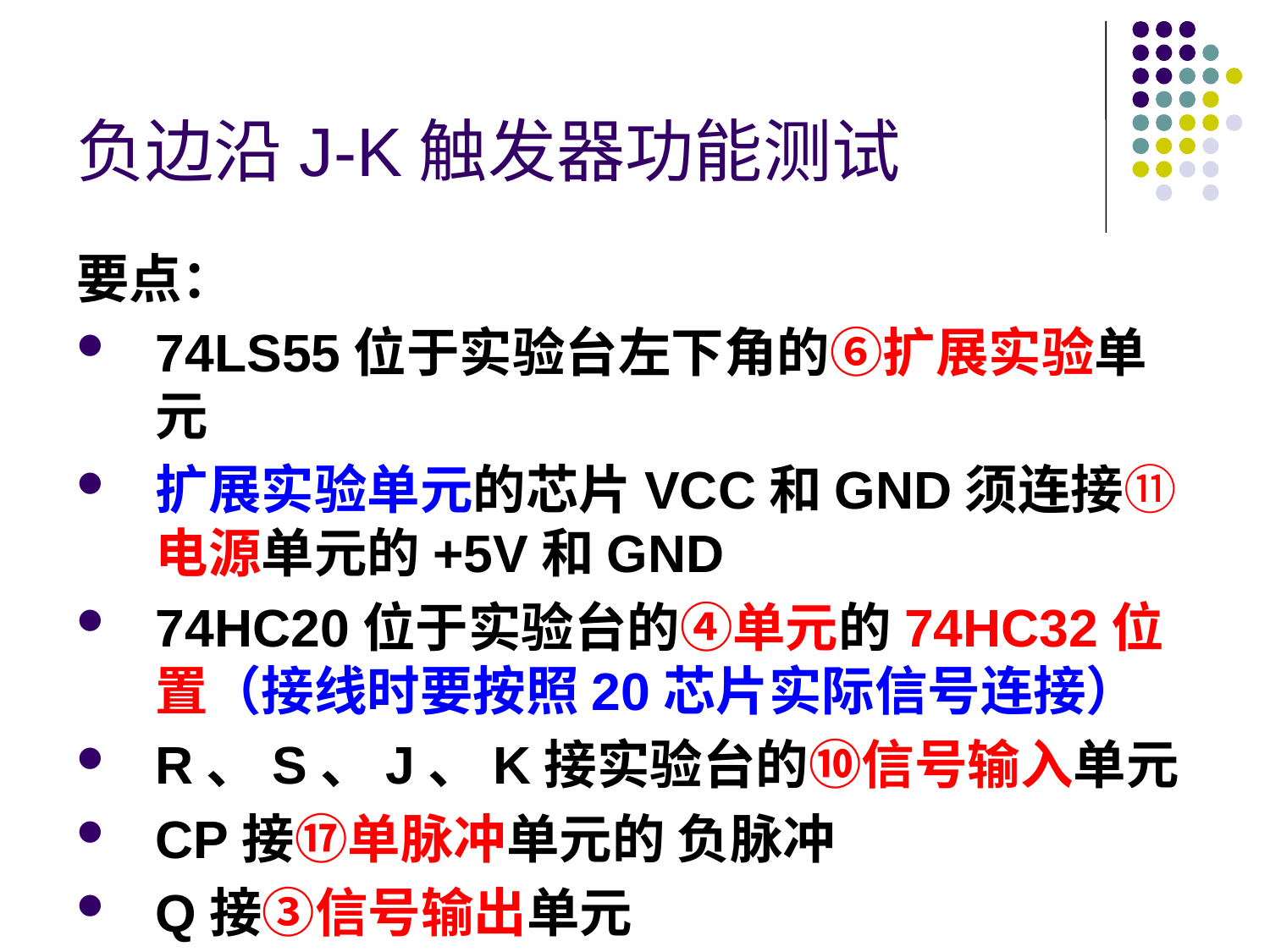

# 负边沿J-K触发器功能测试
要点：
74LS55位于实验台左下角的⑥扩展实验单元
扩展实验单元的芯片VCC和GND须连接⑪电源单元的+5V和GND
74HC20位于实验台的④单元的74HC32位置（接线时要按照20芯片实际信号连接）
R、S、J、K接实验台的⑩信号输入单元
CP接⑰单脉冲单元的 负脉冲
Q接③信号输出单元